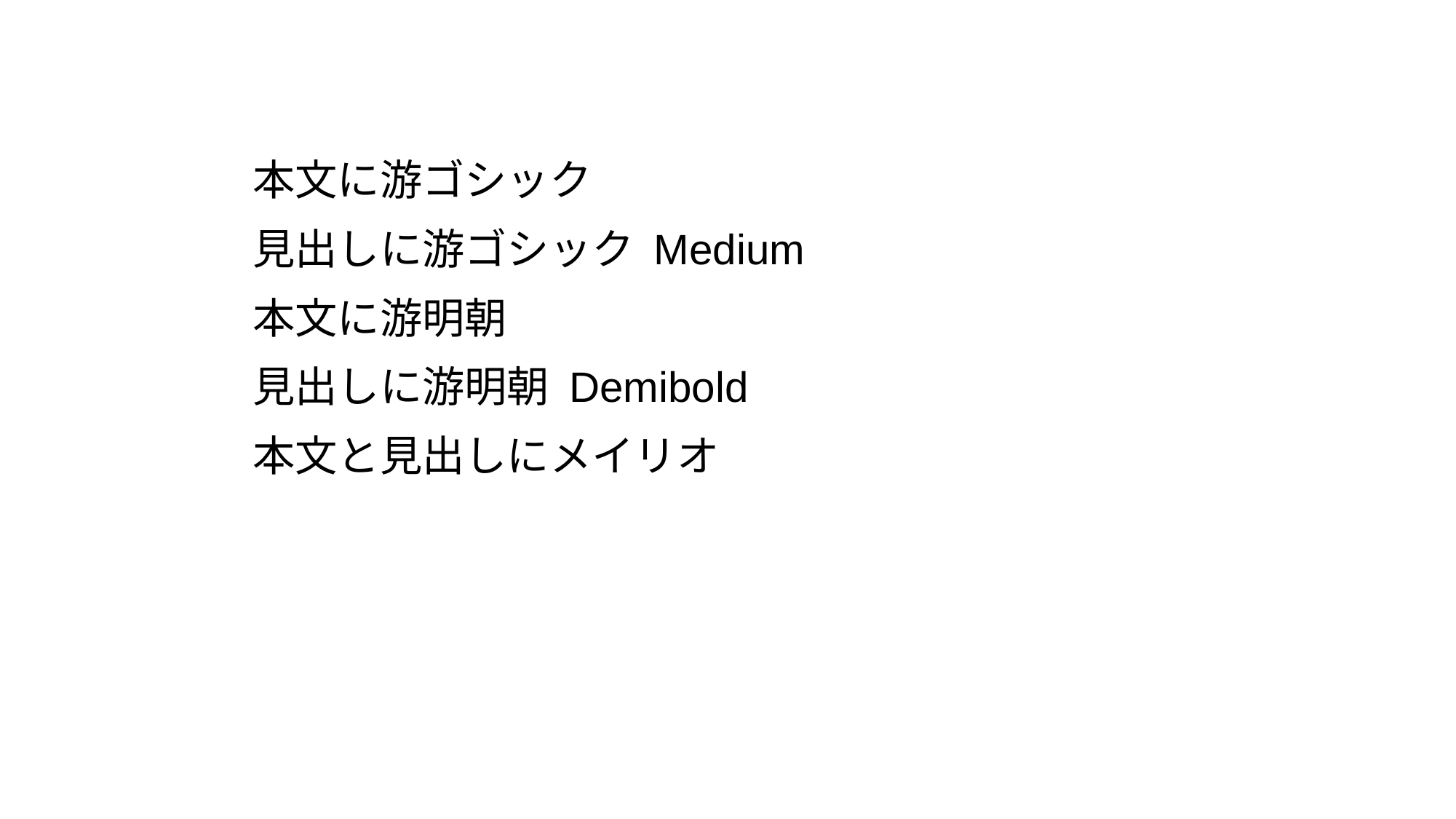

本文に游ゴシック
見出しに游ゴシック Medium
本文に游明朝
見出しに游明朝 Demibold
本文と見出しにメイリオ